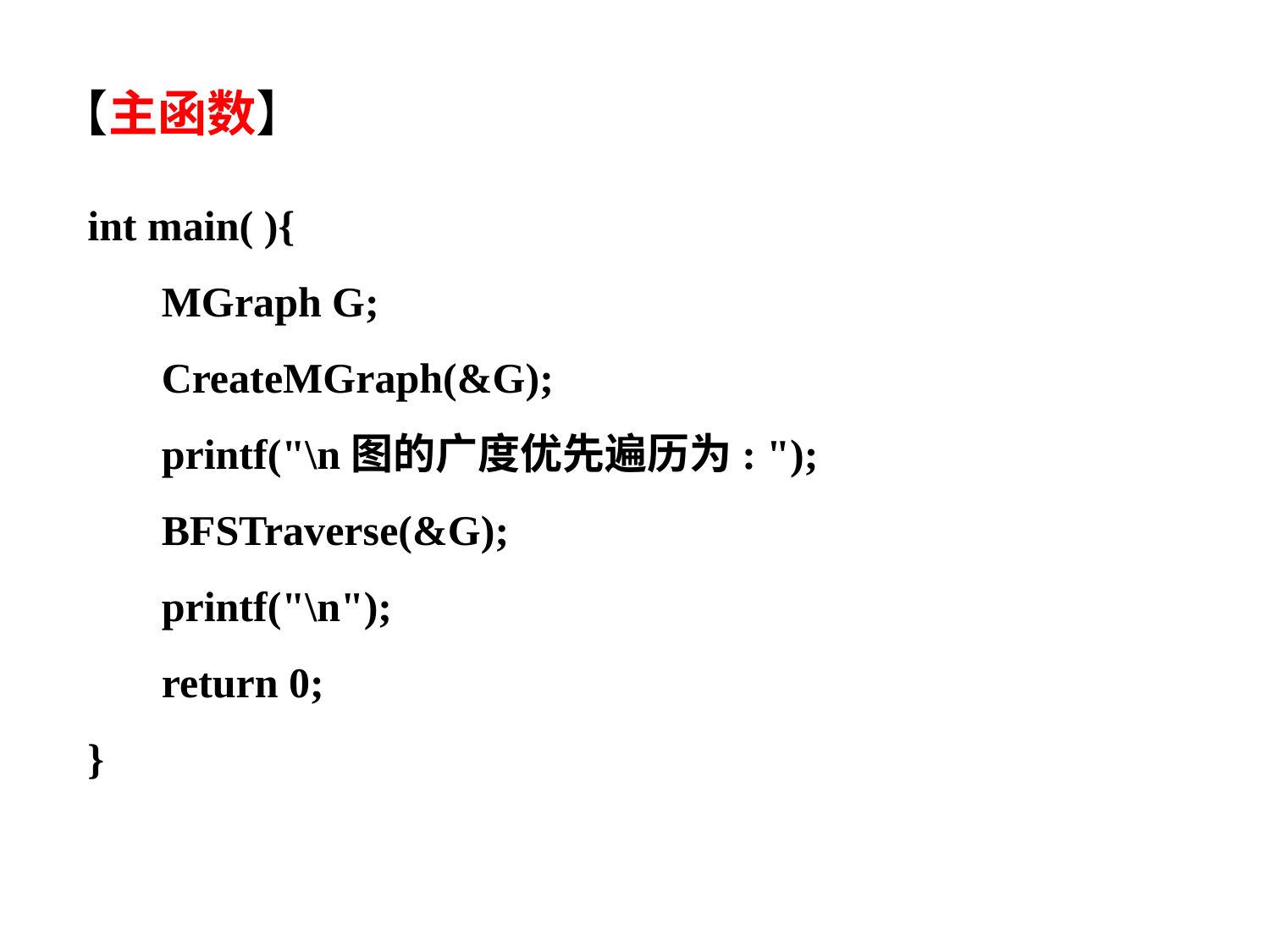

【主函数】
int main( ){
       MGraph G;
       CreateMGraph(&G);
       printf("\n图的广度优先遍历为: ");
       BFSTraverse(&G);
       printf("\n");
       return 0;
}